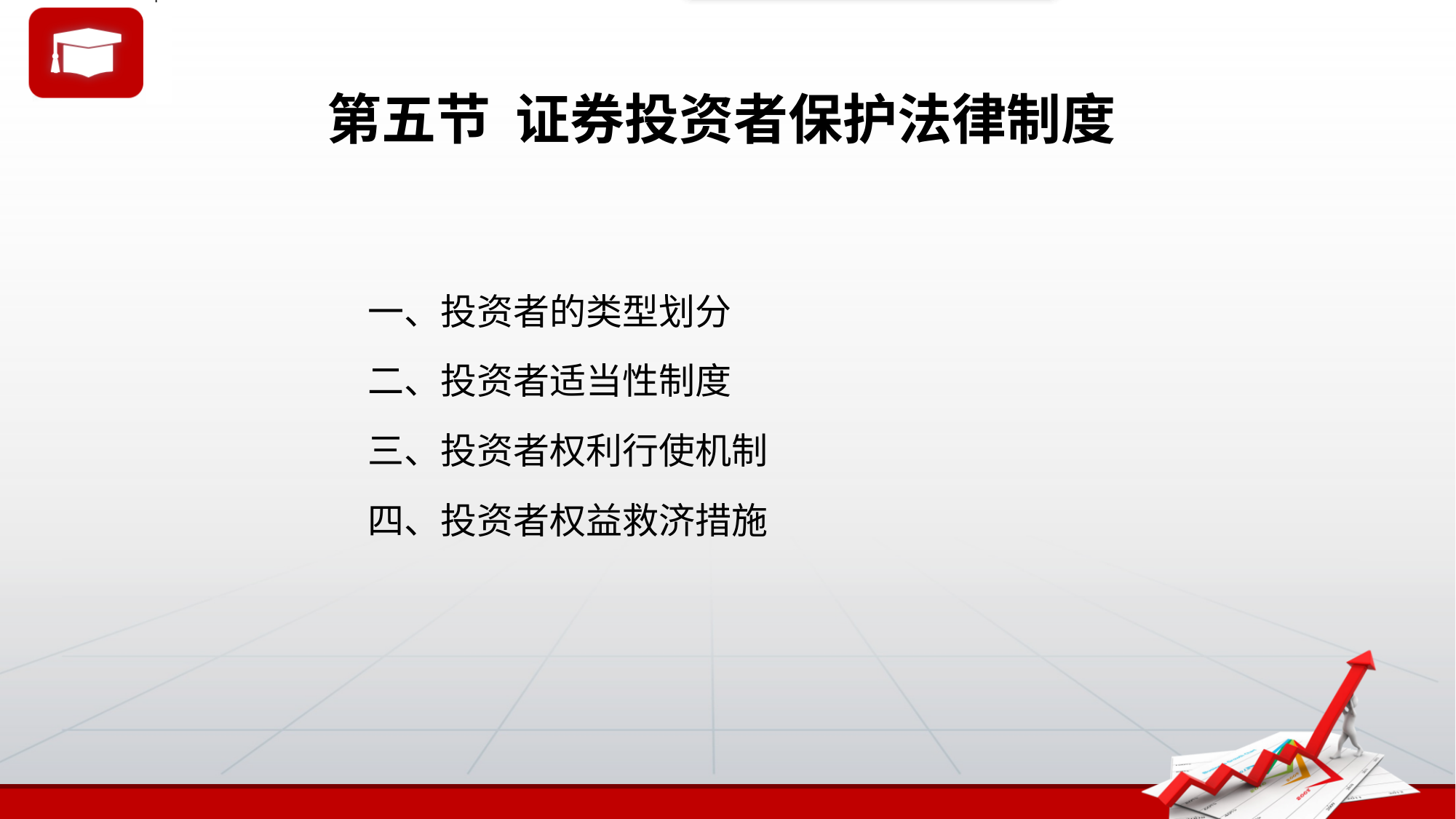

# 第五节  证券投资者保护法律制度
一、投资者的类型划分
二、投资者适当性制度
三、投资者权利行使机制
四、投资者权益救济措施